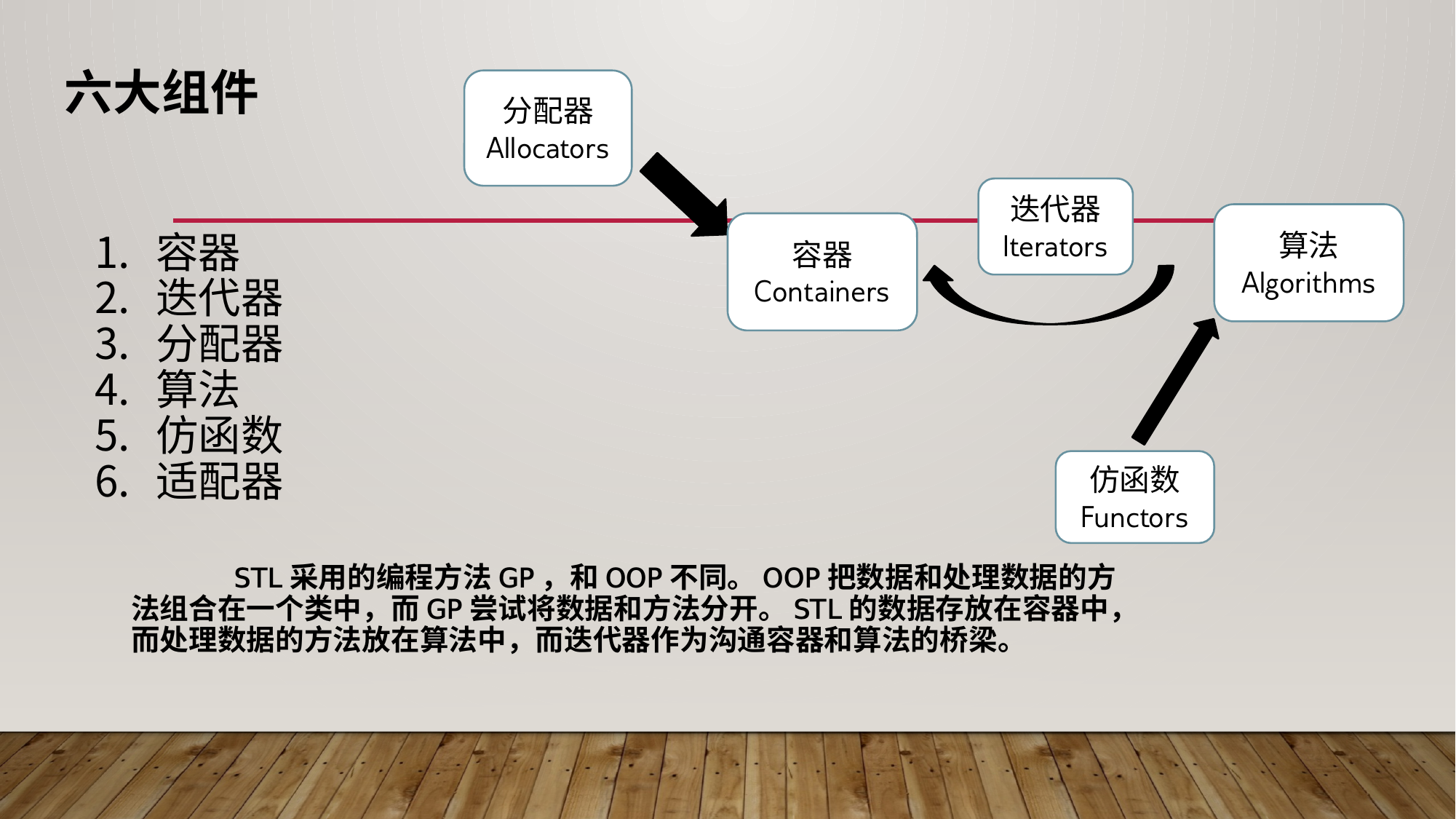

# 六大组件
分配器
Allocators

迭代器
Iterators
算法
Algorithms
容器
Containers
容器
迭代器
分配器
算法
仿函数
适配器

仿函数
Functors
	STL采用的编程方法GP，和OOP不同。OOP把数据和处理数据的方法组合在一个类中，而GP尝试将数据和方法分开。STL的数据存放在容器中，而处理数据的方法放在算法中，而迭代器作为沟通容器和算法的桥梁。